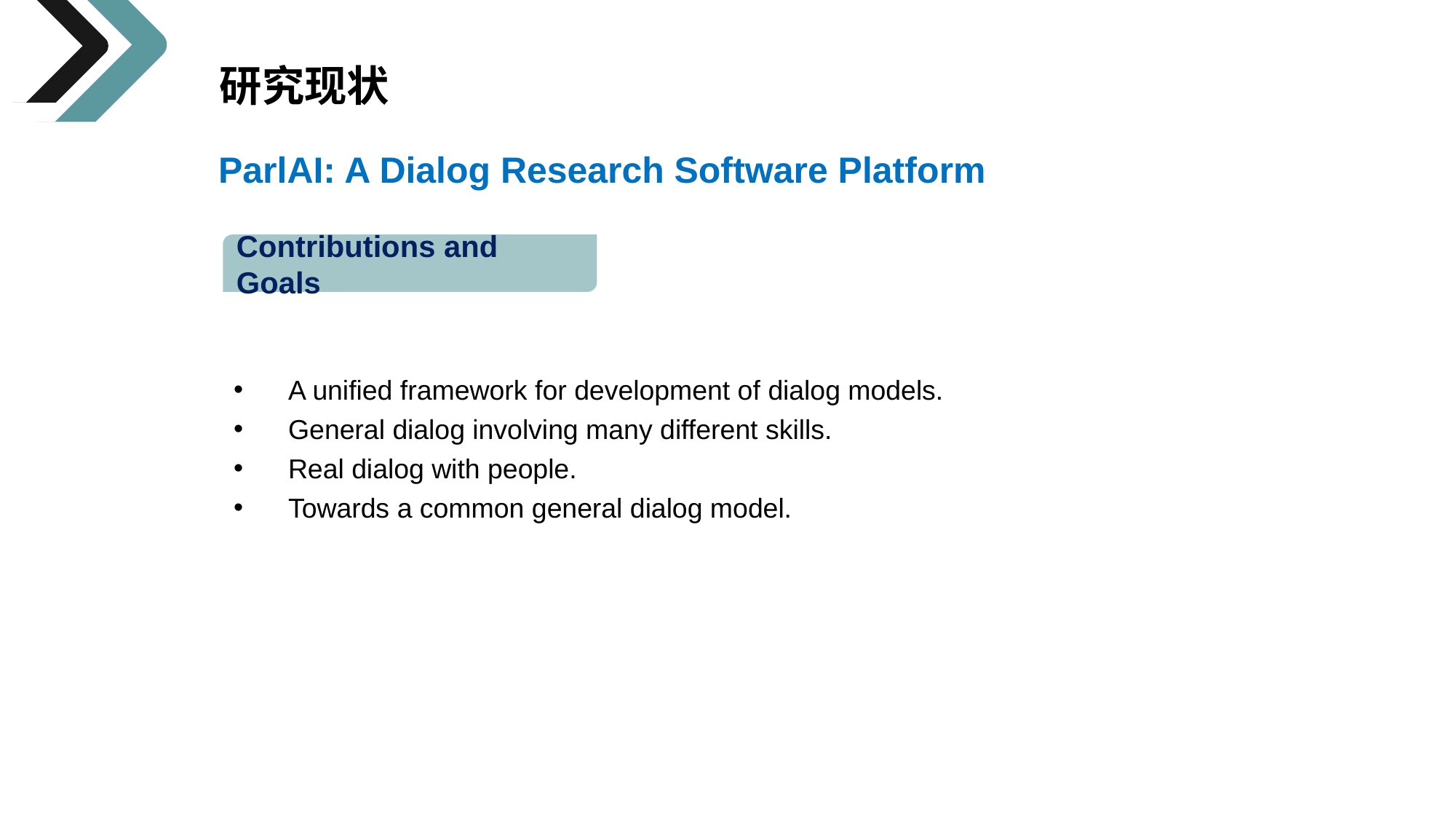

研究现状
ParlAI: A Dialog Research Software Platform
Contributions and Goals
A unified framework for development of dialog models.
General dialog involving many different skills.
Real dialog with people.
Towards a common general dialog model.